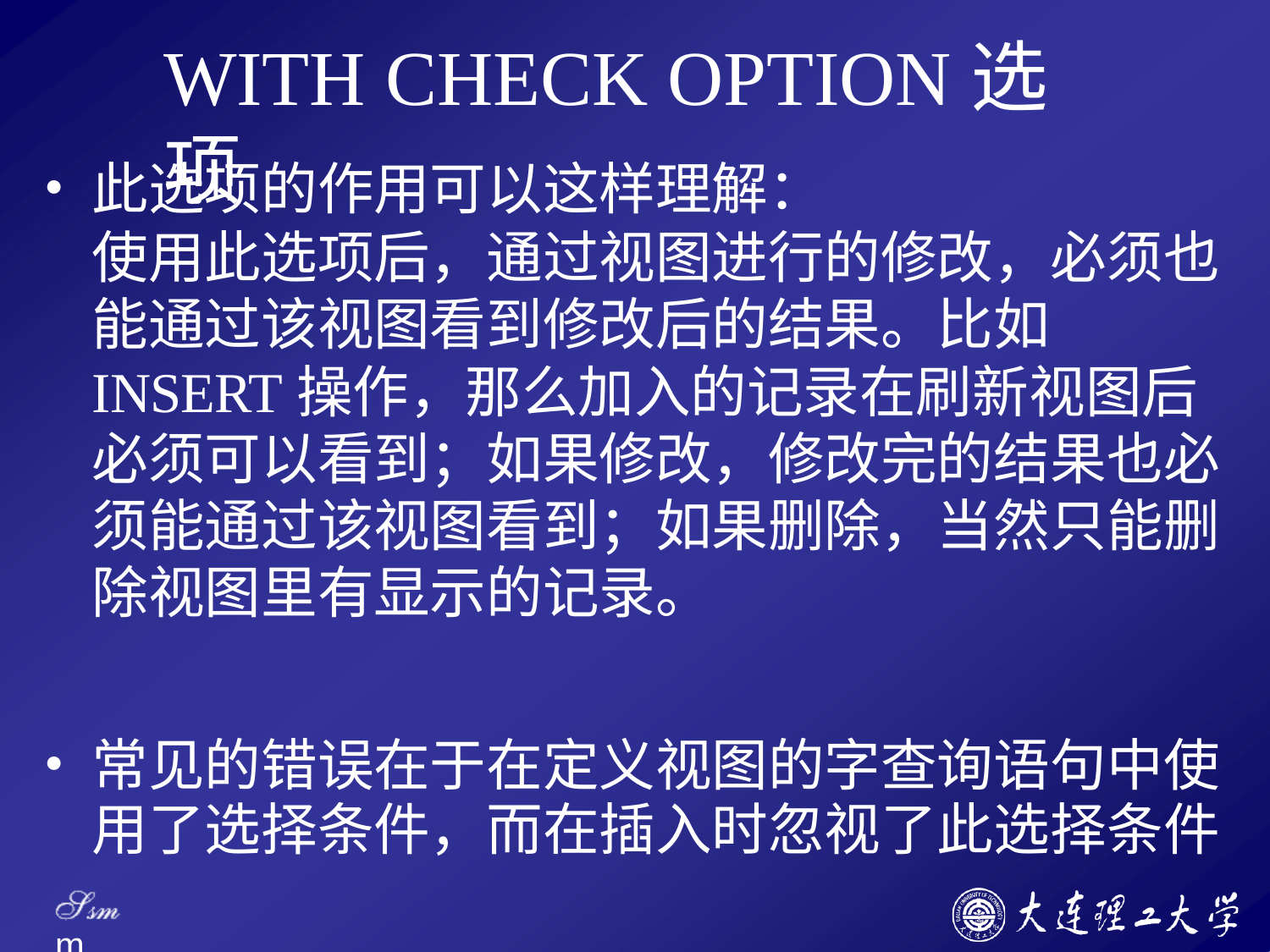

# WITH CHECK OPTION选项
此选项的作用可以这样理解：
使用此选项后，通过视图进行的修改，必须也 能通过该视图看到修改后的结果。比如 INSERT操作，那么加入的记录在刷新视图后 必须可以看到；如果修改，修改完的结果也必 须能通过该视图看到；如果删除，当然只能删 除视图里有显示的记录。

常见的错误在于在定义视图的字查询语句中使 用了选择条件，而在插入时忽视了此选择条件

Ssm